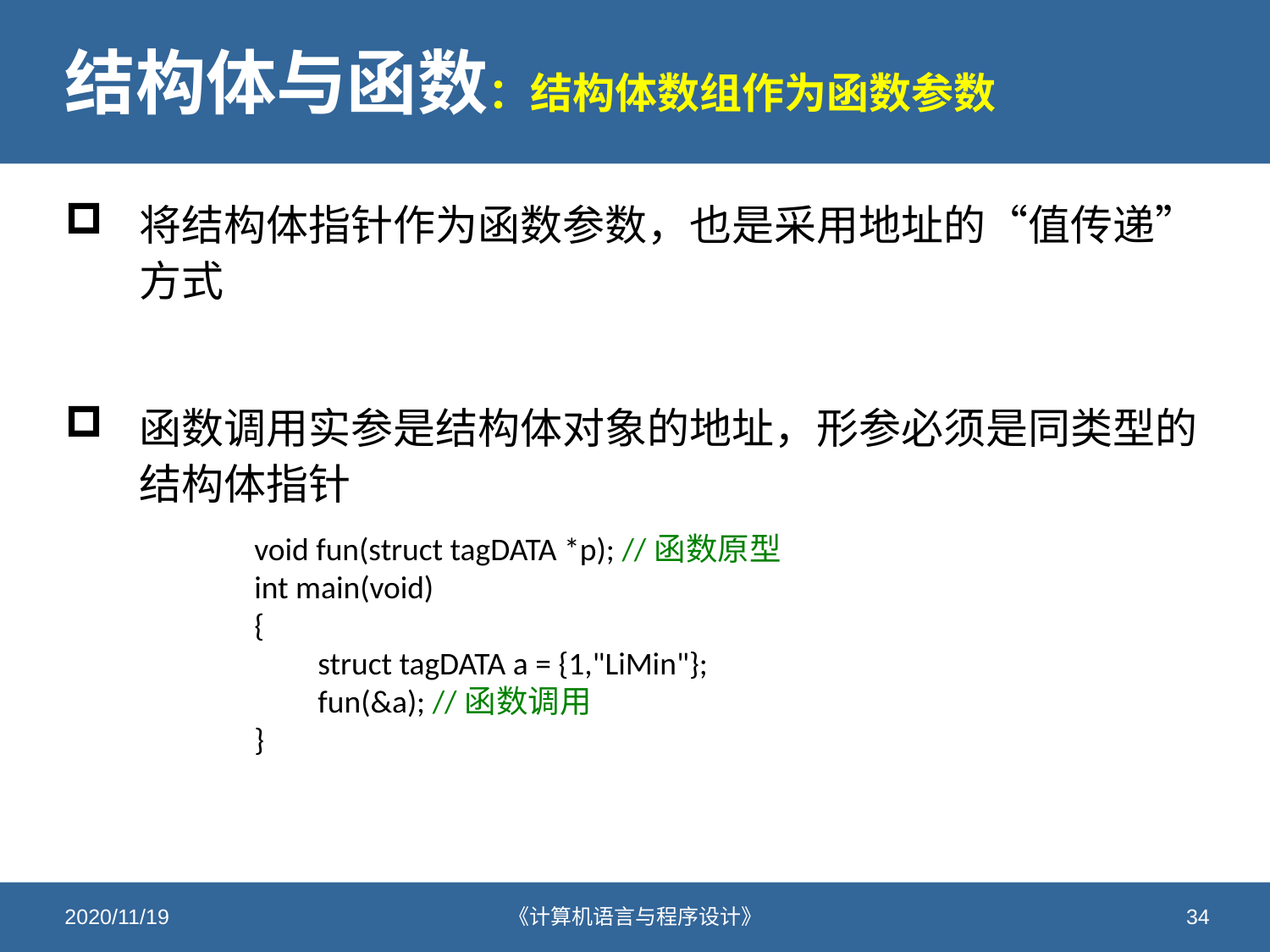

# 结构体与函数：结构体数组作为函数参数
将结构体指针作为函数参数，也是采用地址的“值传递”方式

函数调用实参是结构体对象的地址，形参必须是同类型的结构体指针
void fun(struct tagDATA *p); //函数原型
int main(void)
{
struct tagDATA a = {1,"LiMin"};
fun(&a); //函数调用
}
2020/11/19
《计算机语言与程序设计》
34